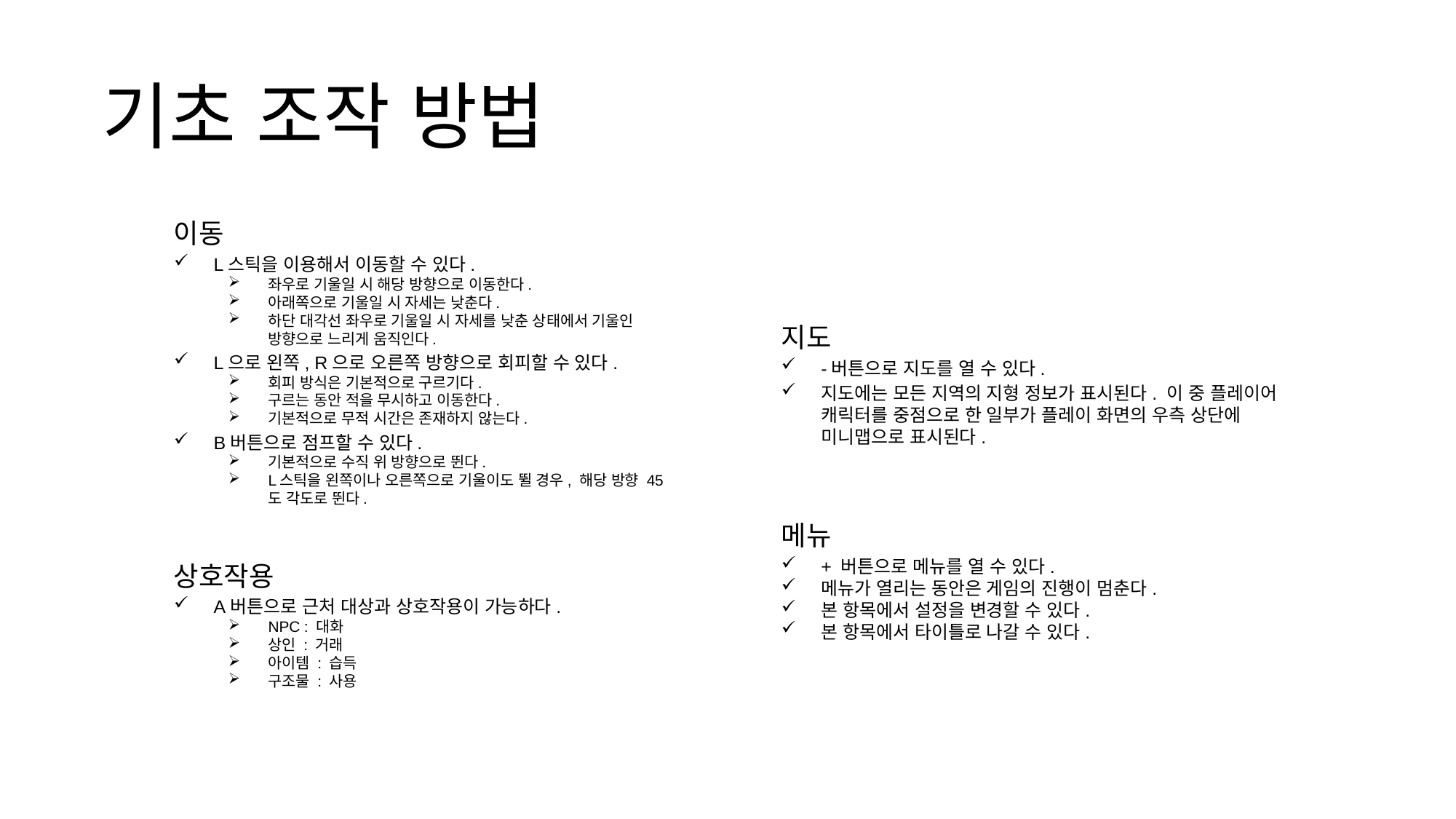

기초 조작 방법
이동

L스틱을 이용해서 이동할 수 있다.
좌우로 기울일 시 해당 방향으로 이동한다.
아래쪽으로 기울일 시 자세는 낮춘다.
하단 대각선 좌우로 기울일 시 자세를 낮춘 상태에서 기울인 방향으로 느리게 움직인다.

L으로 왼쪽, R으로 오른쪽 방향으로 회피할 수 있다.
회피 방식은 기본적으로 구르기다.
구르는 동안 적을 무시하고 이동한다.
기본적으로 무적 시간은 존재하지 않는다.

B버튼으로 점프할 수 있다.
기본적으로 수직 위 방향으로 뛴다.
L스틱을 왼쪽이나 오른쪽으로 기울이도 뛸 경우, 해당 방향 45도 각도로 뛴다.
지도

-버튼으로 지도를 열 수 있다.

지도에는 모든 지역의 지형 정보가 표시된다. 이 중 플레이어 캐릭터를 중점으로 한 일부가 플레이 화면의 우측 상단에 미니맵으로 표시된다.
메뉴

+ 버튼으로 메뉴를 열 수 있다.
메뉴가 열리는 동안은 게임의 진행이 멈춘다.
본 항목에서 설정을 변경할 수 있다.
본 항목에서 타이틀로 나갈 수 있다.
상호작용

A버튼으로 근처 대상과 상호작용이 가능하다.
NPC : 대화
상인 : 거래
아이템 : 습득
구조물 : 사용